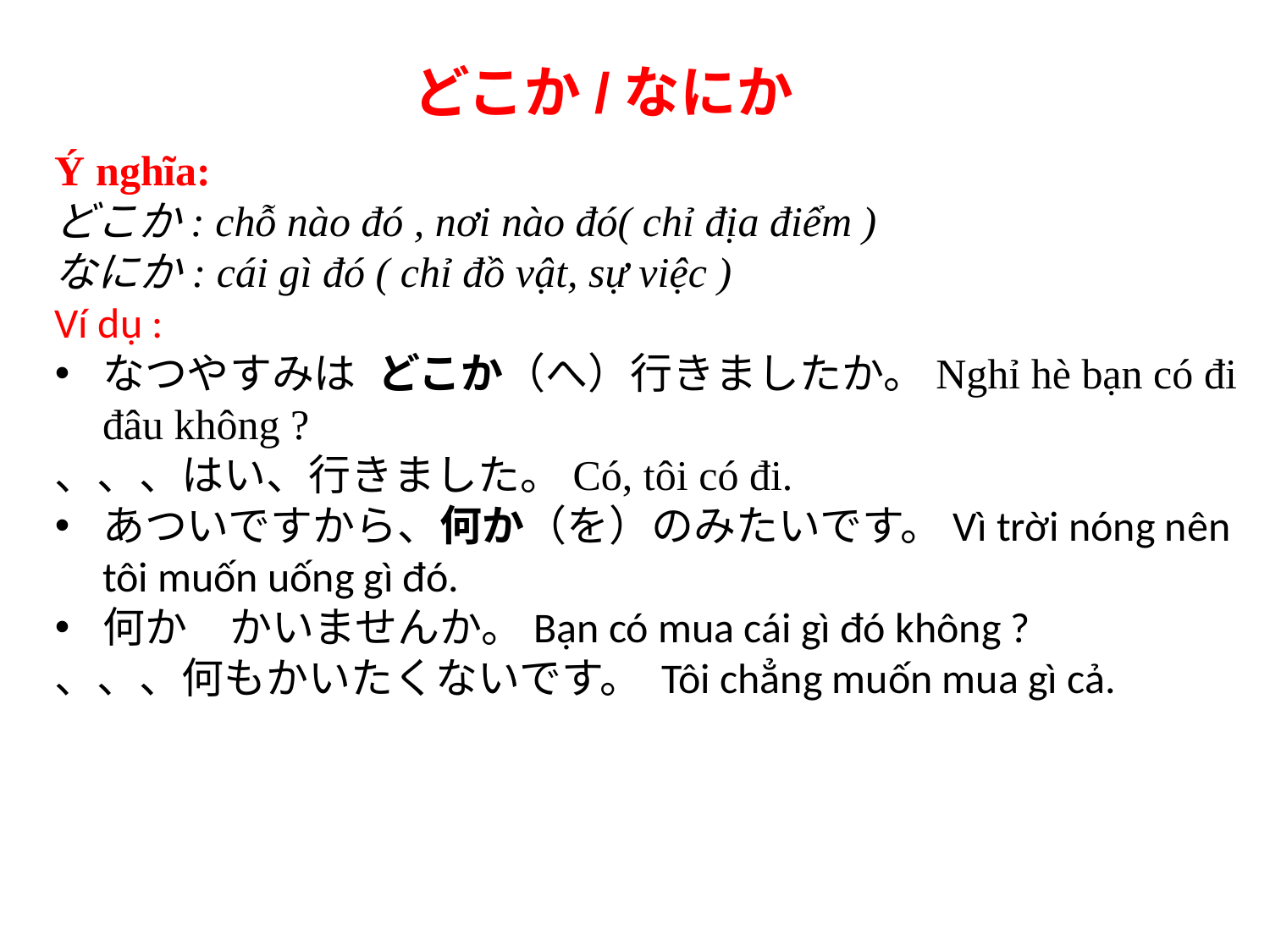

どこか/なにか
Ý nghĩa:
どこか: chỗ nào đó , nơi nào đó( chỉ địa điểm )
なにか: cái gì đó ( chỉ đồ vật, sự việc )
Ví dụ :
なつやすみは  どこか（へ）行きましたか。Nghỉ hè bạn có đi đâu không ?
、、、はい、行きました。Có, tôi có đi.
あついですから、何か（を）のみたいです。Vì trời nóng nên tôi muốn uống gì đó.
何か　かいませんか。Bạn có mua cái gì đó không ?
、、、何もかいたくないです。 Tôi chẳng muốn mua gì cả.